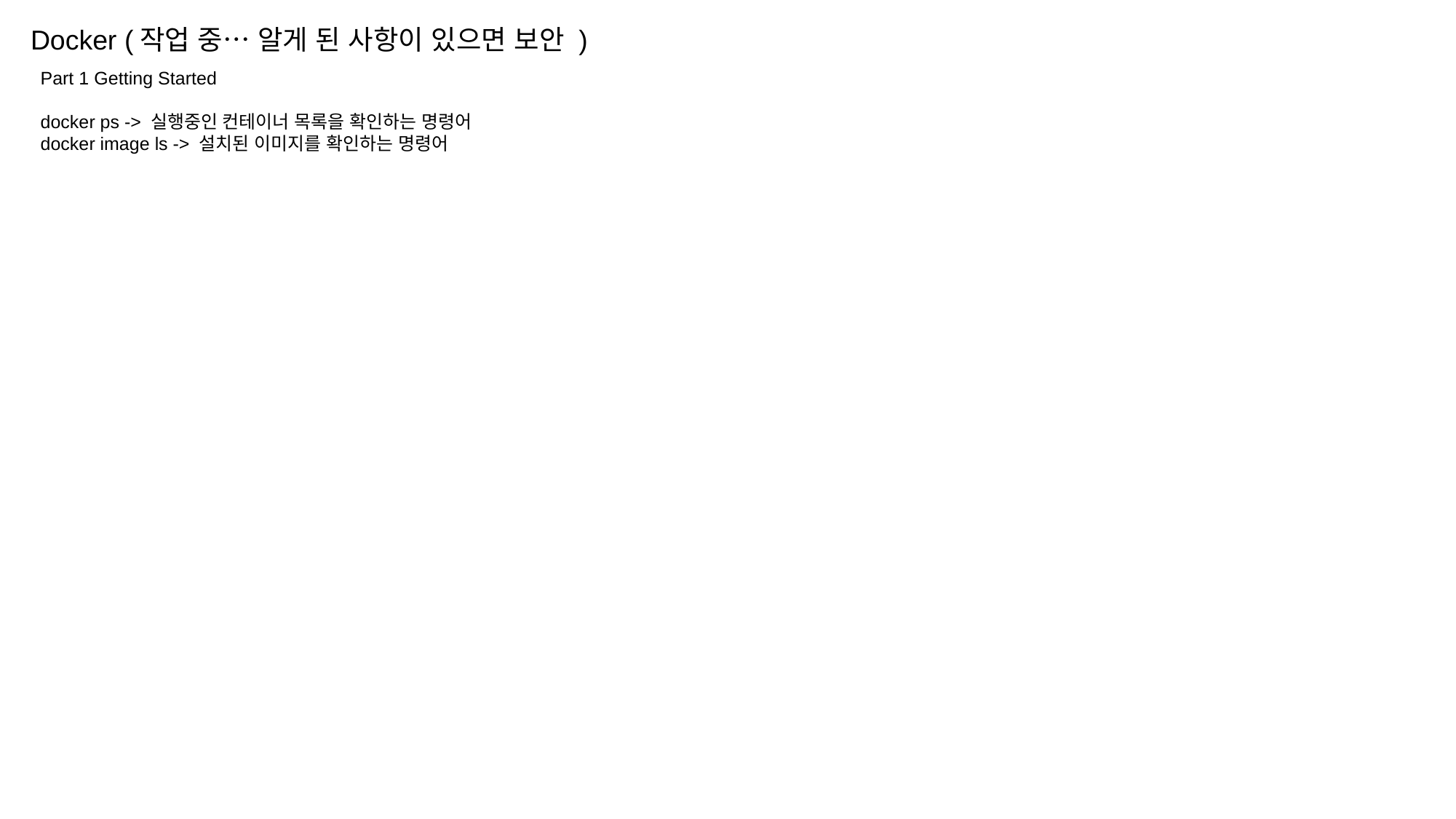

Docker (작업 중… 알게 된 사항이 있으면 보안 )
Part 1 Getting Started

docker ps -> 실행중인 컨테이너 목록을 확인하는 명령어
docker image ls -> 설치된 이미지를 확인하는 명령어